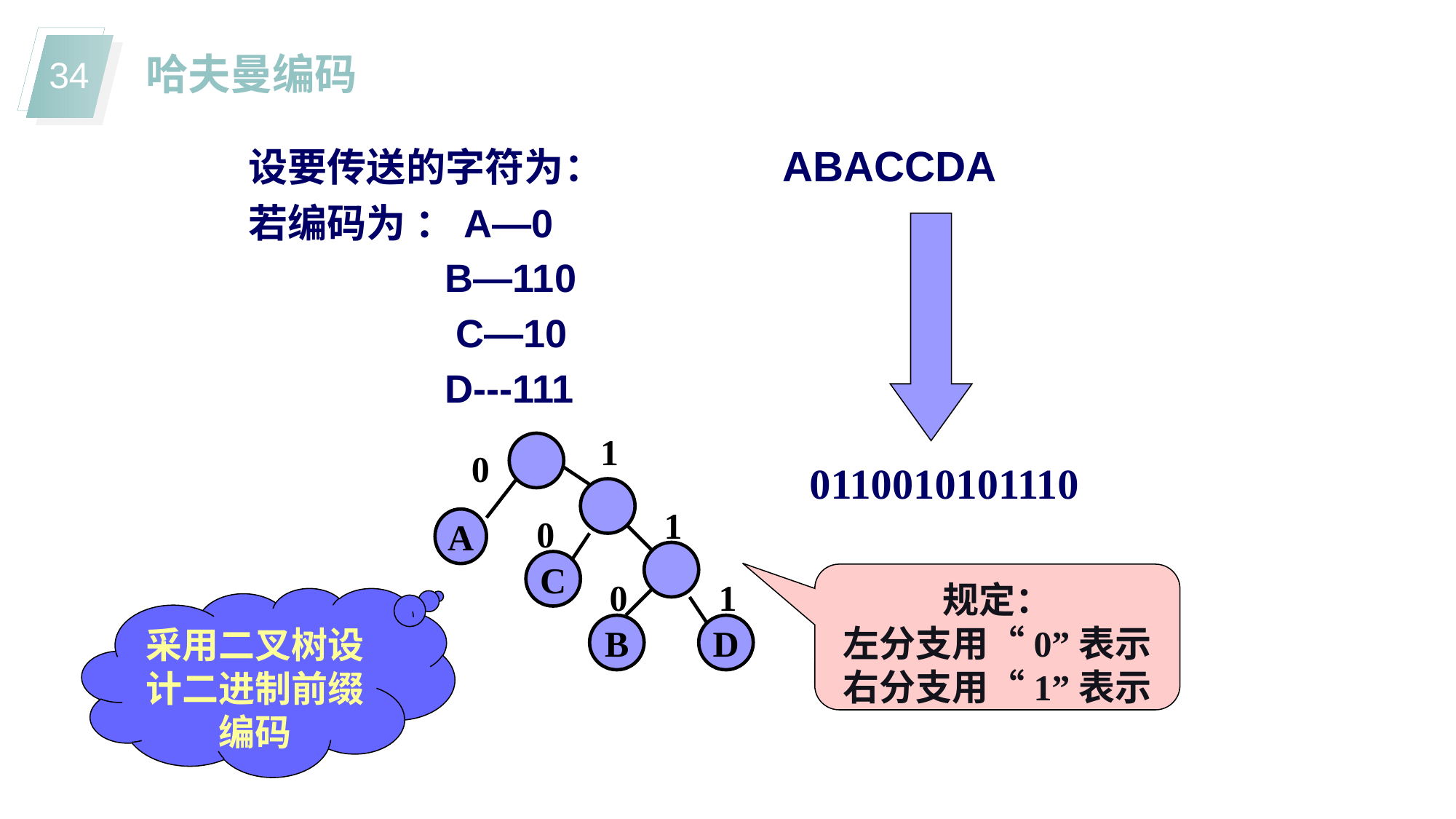

哈夫曼编码
设要传送的字符为：                   ABACCDA
若编码为 ：A—0
                  B—110
	         C—10
                  D---111

1

0
0110010101110

1
0
A

C
规定：
左分支用“0”表示
右分支用“1”表示
0
1
采用二叉树设计二进制前缀编码

B
D